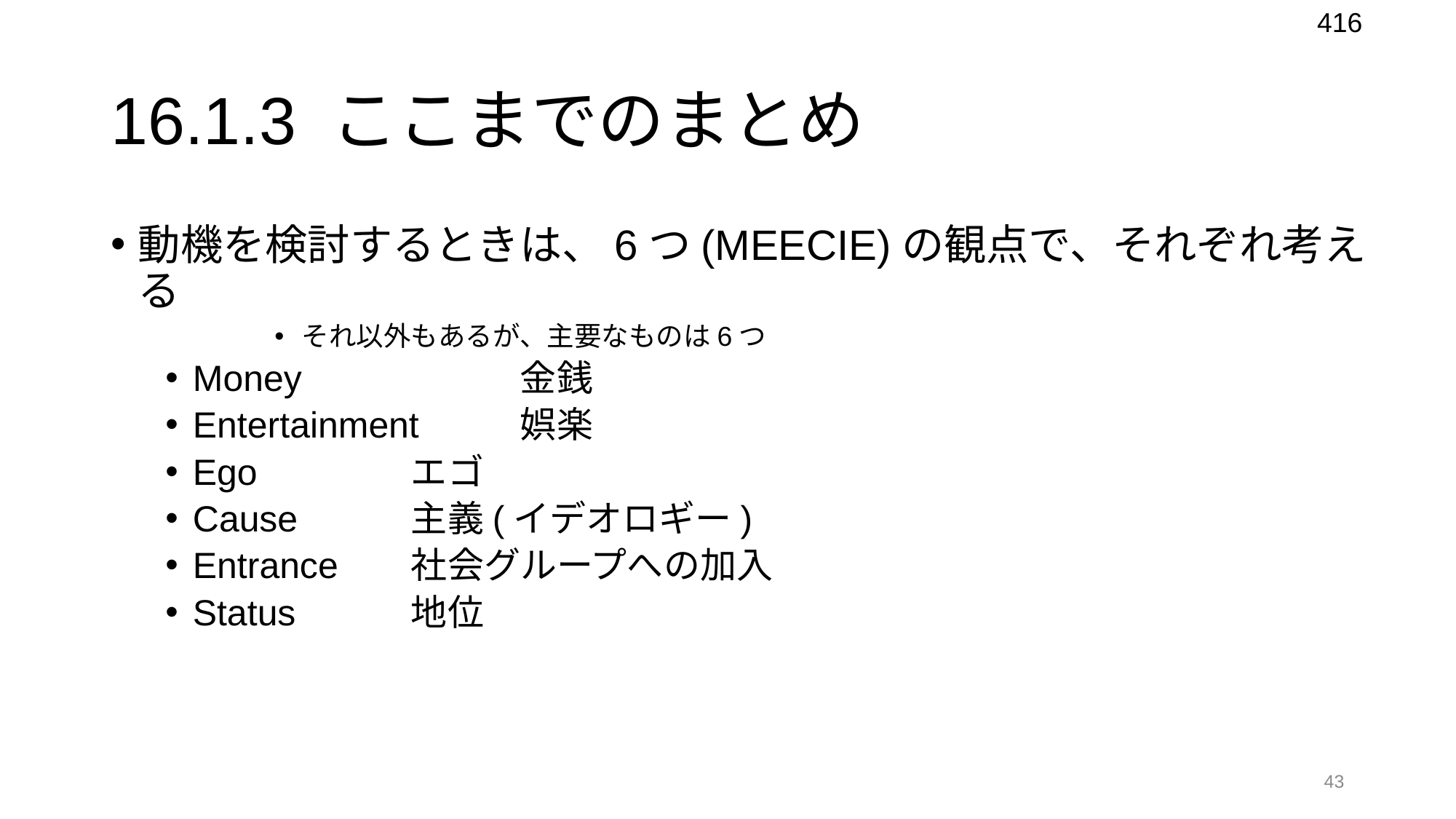

416
# 16.1.3 ここまでのまとめ
動機を検討するときは、6つ(MEECIE)の観点で、それぞれ考える
それ以外もあるが、主要なものは6つ
Money		金銭
Entertainment	娯楽
Ego		エゴ
Cause		主義(イデオロギー)
Entrance	社会グループへの加入
Status		地位

43